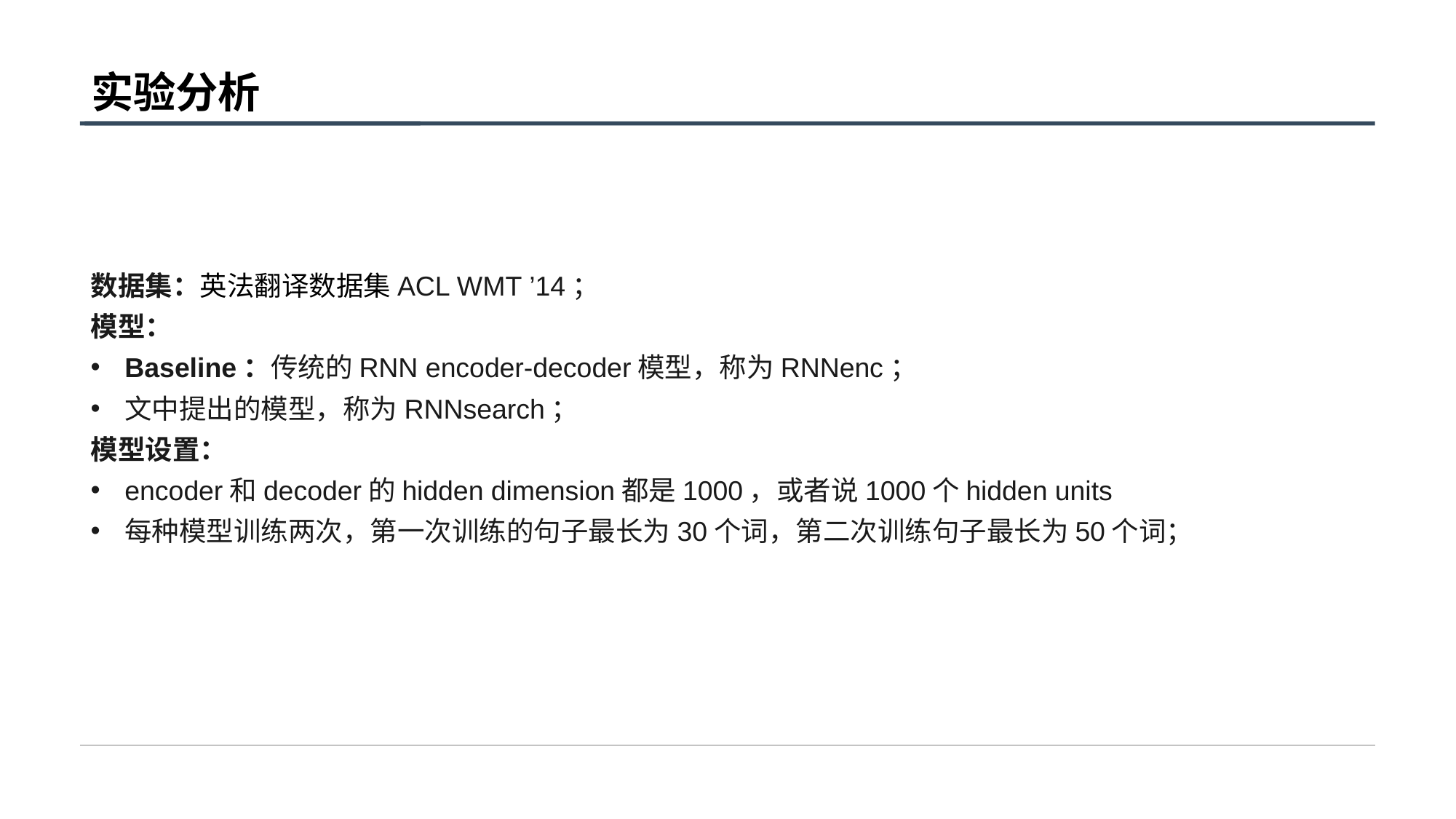

# 实验分析
数据集：英法翻译数据集ACL WMT ’14；
模型：
Baseline：传统的RNN encoder-decoder模型，称为RNNenc；
文中提出的模型，称为RNNsearch；
模型设置：
encoder和decoder的hidden dimension都是1000，或者说1000个hidden units
每种模型训练两次，第一次训练的句子最长为30个词，第二次训练句子最长为50个词；